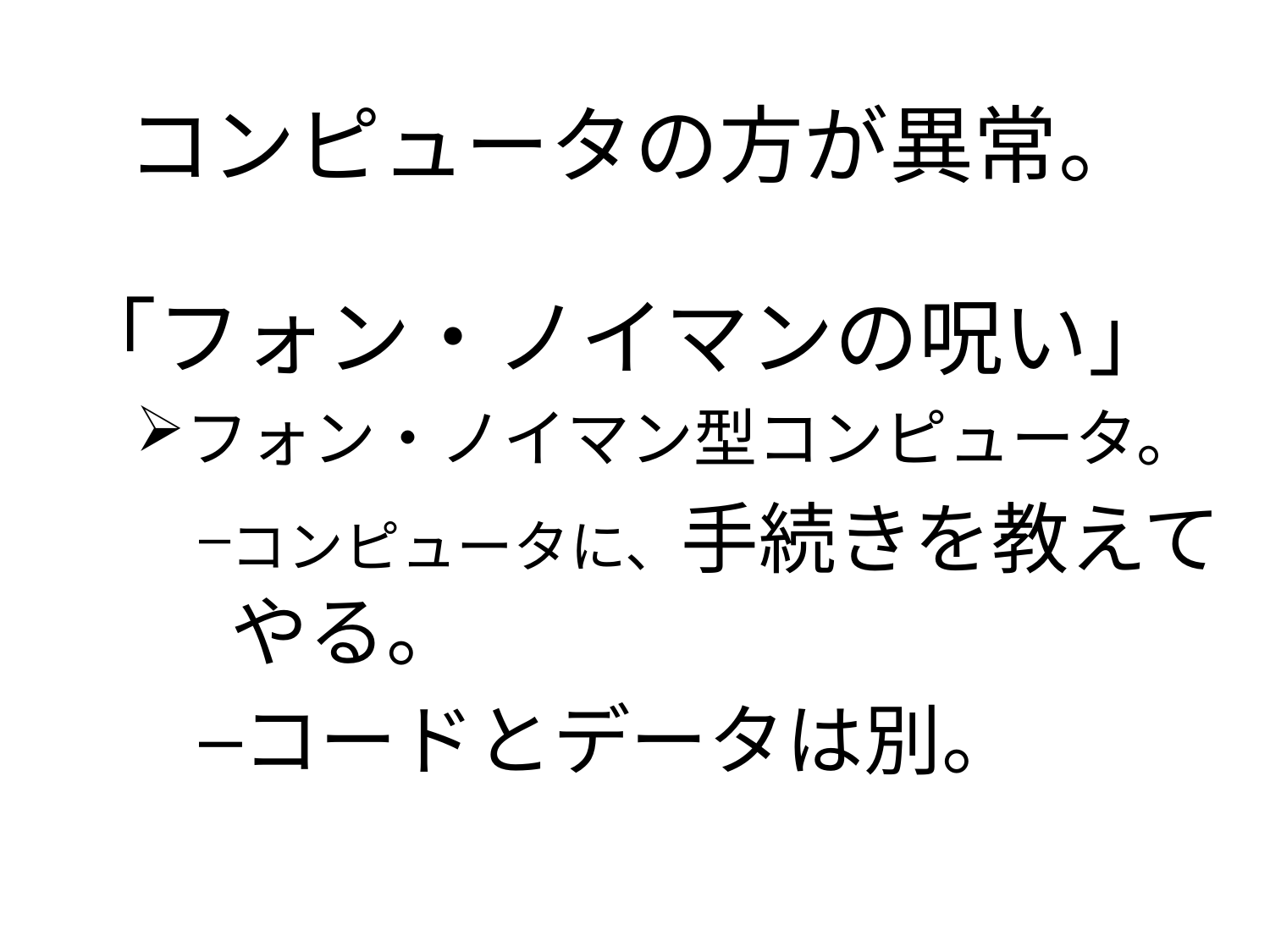

# コンピュータの方が異常。
「フォン・ノイマンの呪い」
フォン・ノイマン型コンピュータ。
コンピュータに、手続きを教えてやる。
コードとデータは別。